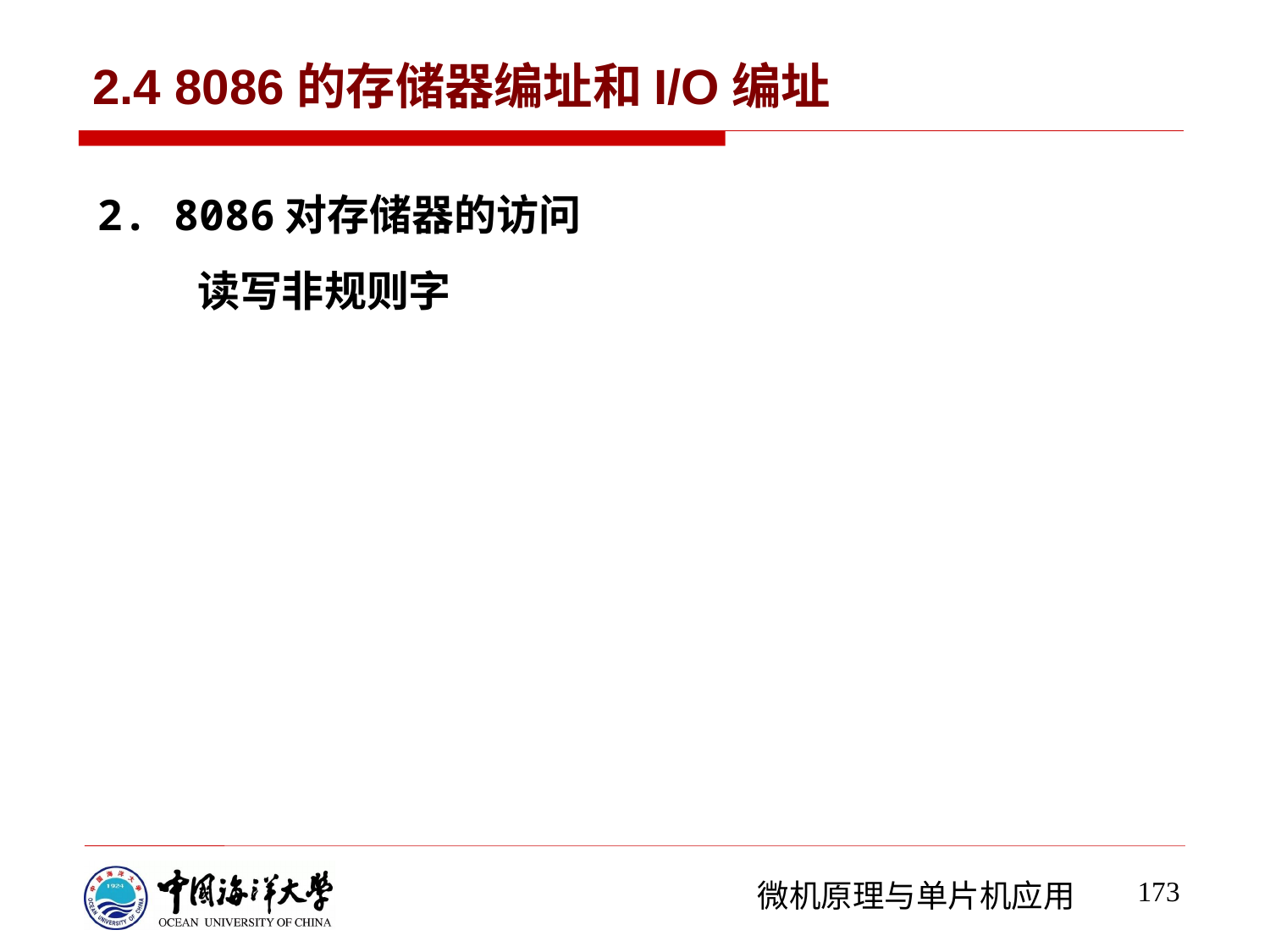

# 2.4 8086的存储器编址和I/O编址
2. 8086对存储器的访问
读写非规则字

173